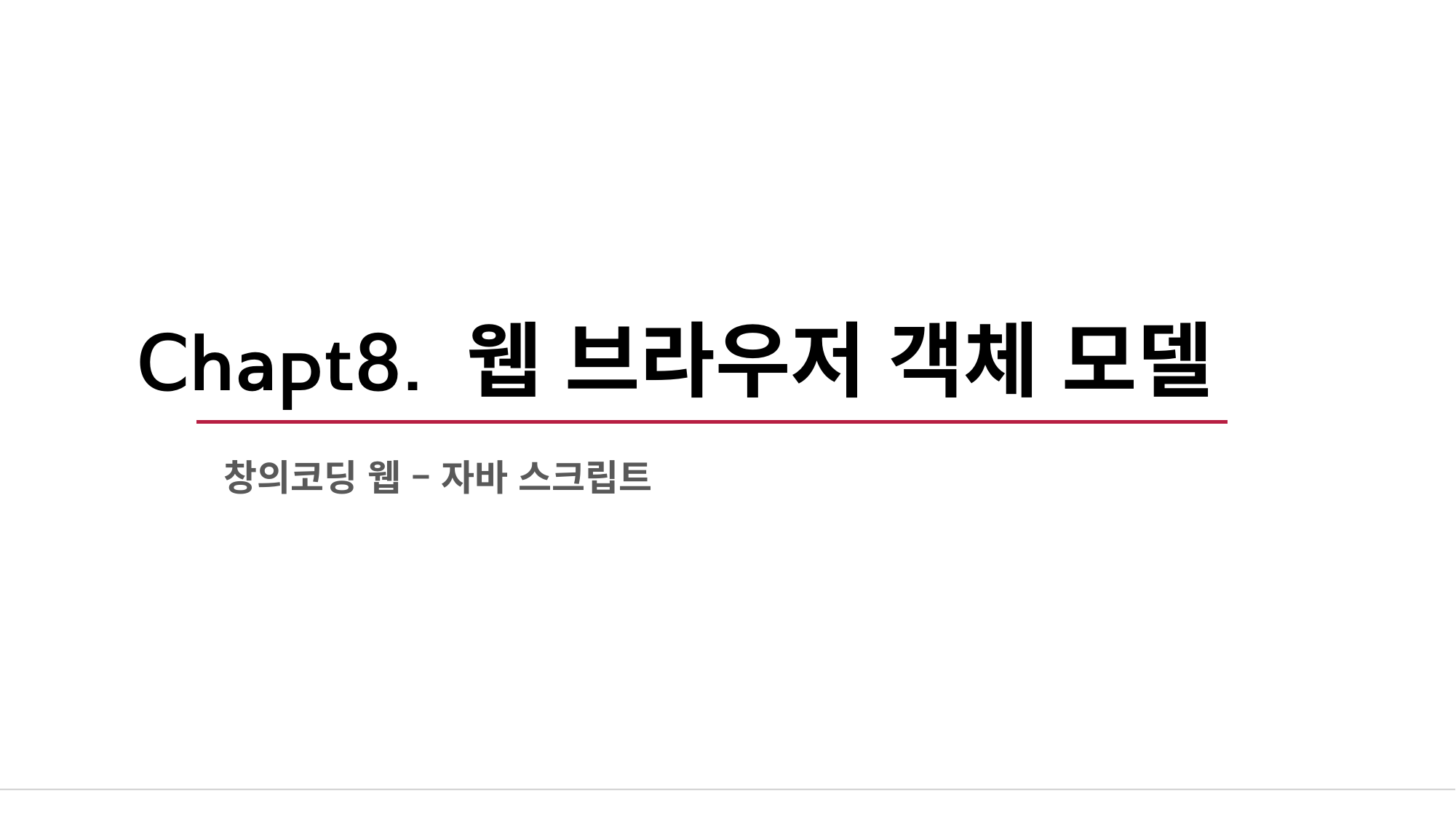

# Chapt8. 웹 브라우저 객체 모델
창의코딩 웹 – 자바 스크립트